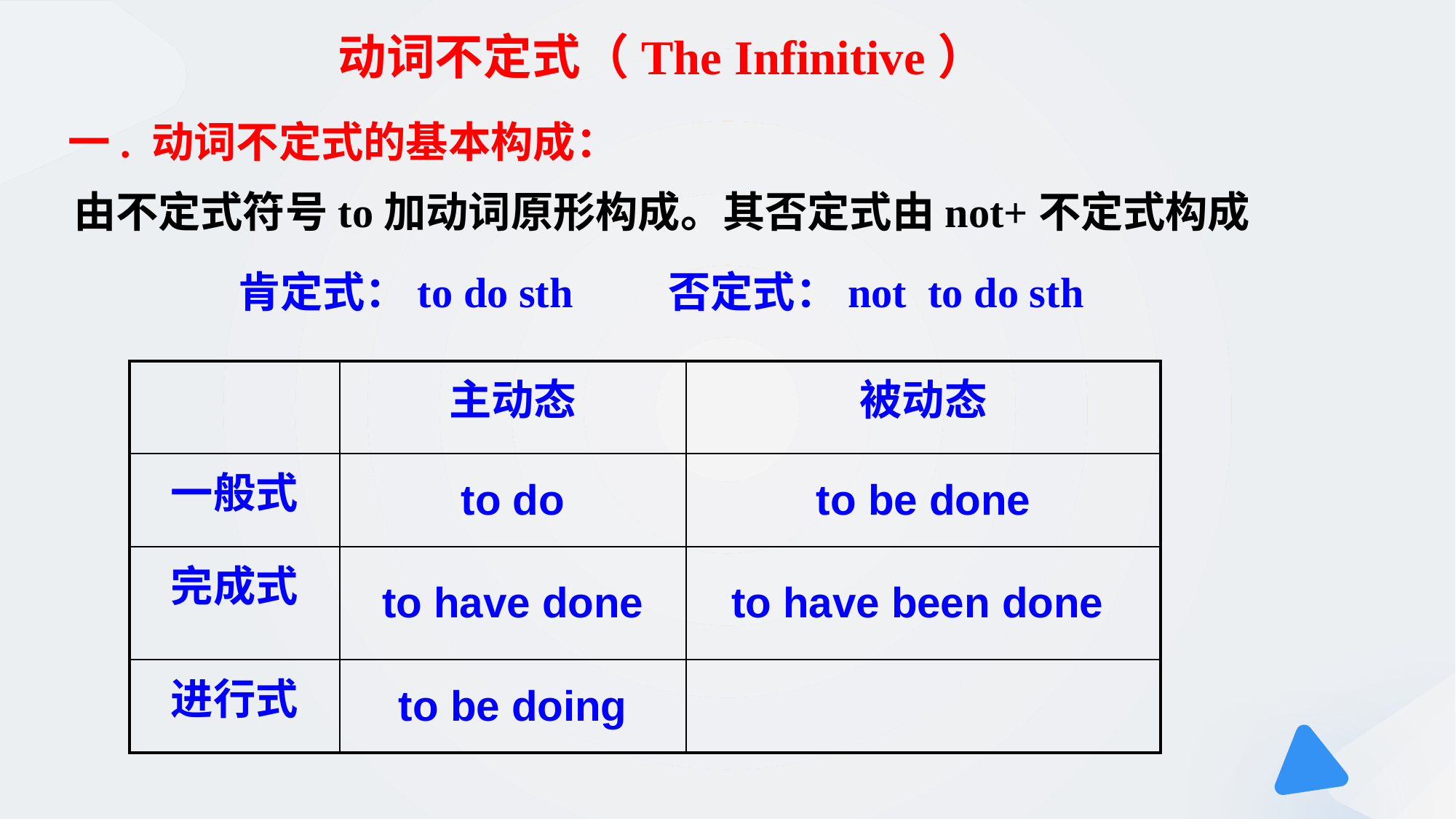

# 动词不定式（The Infinitive）
一. 动词不定式的基本构成：
由不定式符号to加动词原形构成。其否定式由not+不定式构成
 肯定式：to do sth        否定式：not  to do sth
|  | 主动态 | 被动态 |
| --- | --- | --- |
| 一般式 | to do | to be done |
| 完成式 | to have done | to have been done |
| 进行式 | to be doing |  |